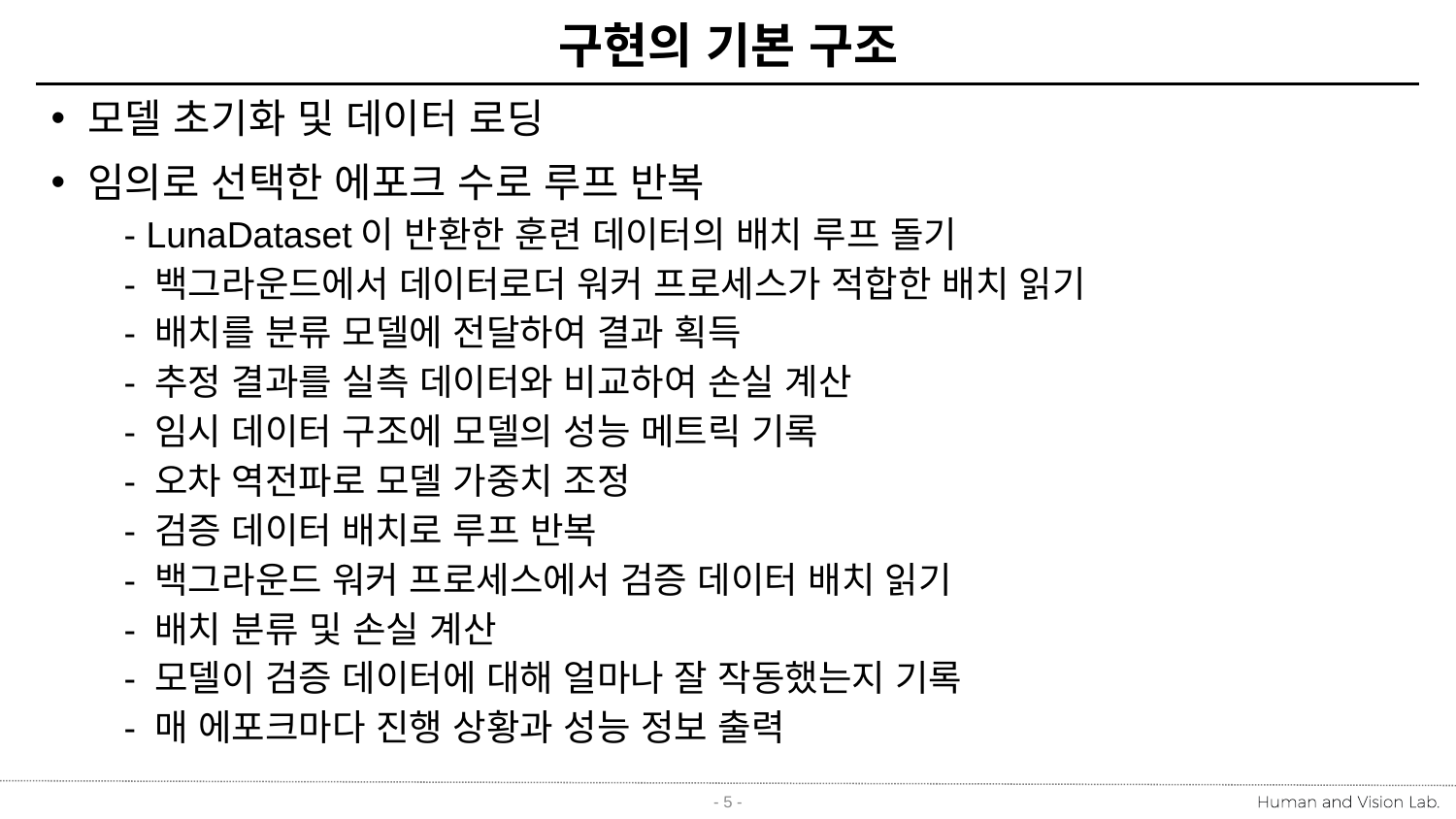

# 구현의 기본 구조
모델 초기화 및 데이터 로딩
임의로 선택한 에포크 수로 루프 반복
- LunaDataset이 반환한 훈련 데이터의 배치 루프 돌기
- 백그라운드에서 데이터로더 워커 프로세스가 적합한 배치 읽기
- 배치를 분류 모델에 전달하여 결과 획득
- 추정 결과를 실측 데이터와 비교하여 손실 계산
- 임시 데이터 구조에 모델의 성능 메트릭 기록
- 오차 역전파로 모델 가중치 조정
- 검증 데이터 배치로 루프 반복
- 백그라운드 워커 프로세스에서 검증 데이터 배치 읽기
- 배치 분류 및 손실 계산
- 모델이 검증 데이터에 대해 얼마나 잘 작동했는지 기록
- 매 에포크마다 진행 상황과 성능 정보 출력
- 5 -